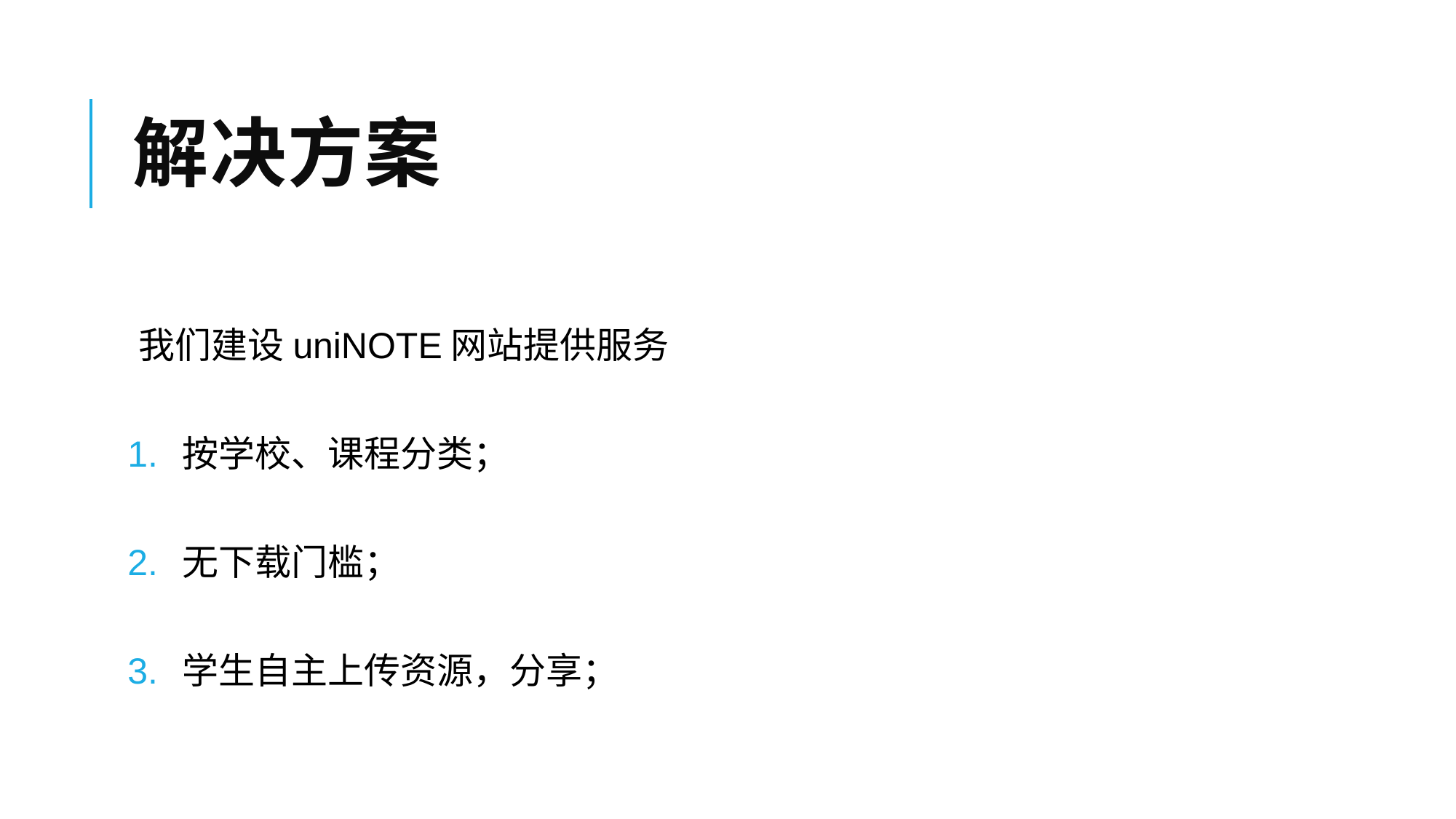

# 解决方案
我们建设uniNOTE网站提供服务
按学校、课程分类；
无下载门槛；
学生自主上传资源，分享；